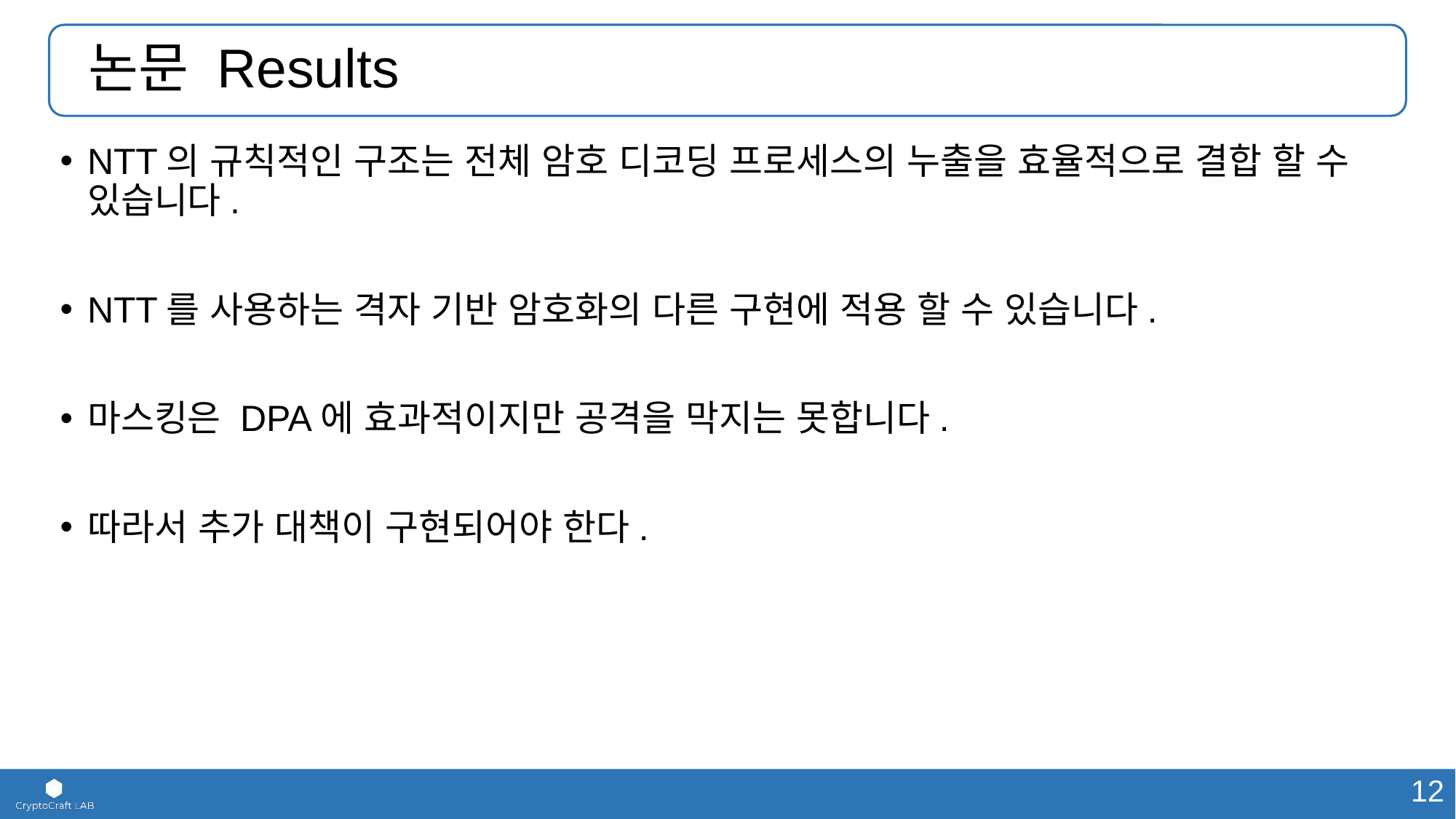

# 논문 Results
NTT의 규칙적인 구조는 전체 암호 디코딩 프로세스의 누출을 효율적으로 결합 할 수 있습니다.

NTT를 사용하는 격자 기반 암호화의 다른 구현에 적용 할 수 있습니다.

마스킹은 DPA에 효과적이지만 공격을 막지는 못합니다.

따라서 추가 대책이 구현되어야 한다.